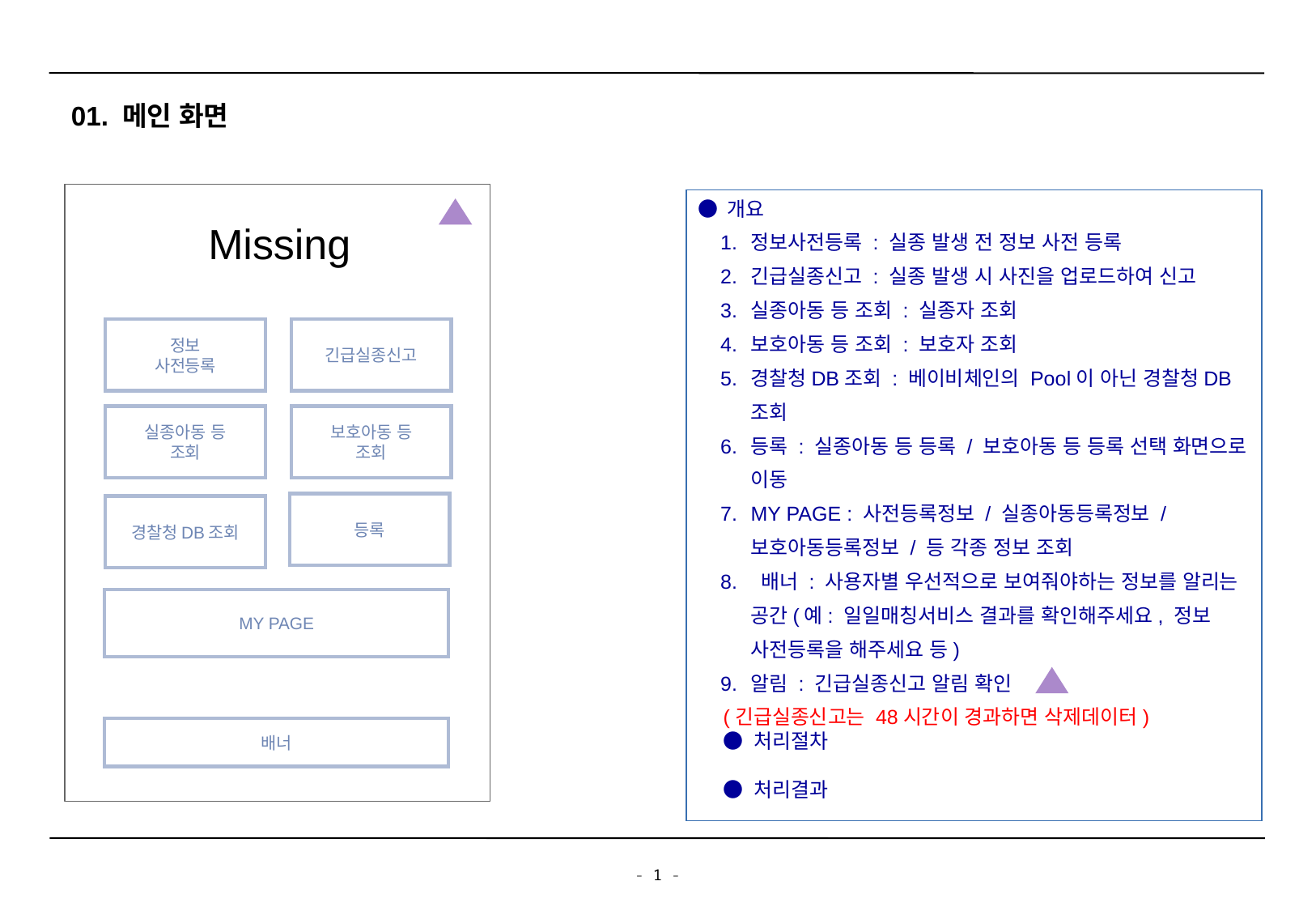

01. 메인 화면

● 개요
정보사전등록 : 실종 발생 전 정보 사전 등록
긴급실종신고 : 실종 발생 시 사진을 업로드하여 신고
실종아동 등 조회 : 실종자 조회
보호아동 등 조회 : 보호자 조회
경찰청DB조회 : 베이비체인의 Pool이 아닌 경찰청DB조회
등록 : 실종아동 등 등록 / 보호아동 등 등록 선택 화면으로 이동
MY PAGE : 사전등록정보 / 실종아동등록정보 / 보호아동등록정보 / 등 각종 정보 조회
 배너 : 사용자별 우선적으로 보여줘야하는 정보를 알리는 공간(예: 일일매칭서비스 결과를 확인해주세요, 정보 사전등록을 해주세요 등)
알림 : 긴급실종신고 알림 확인
(긴급실종신고는 48시간이 경과하면 삭제데이터)
● 처리절차

● 처리결과

Missing

정보
사전등록
긴급실종신고
실종아동 등
조회
보호아동 등
조회
등록
경찰청DB조회
MY PAGE

배너